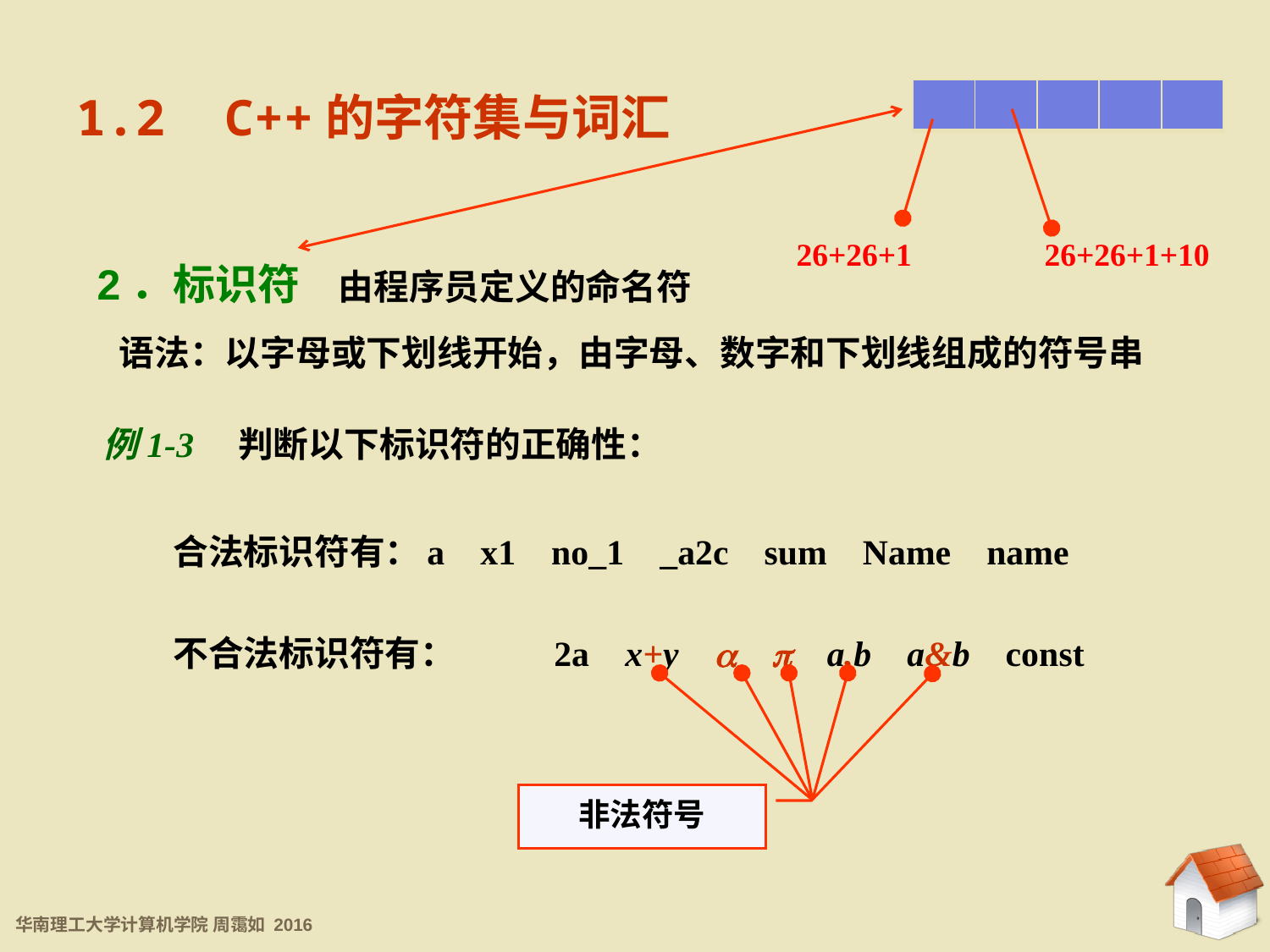

1.2  C++的字符集与词汇
|  |  |  |  |  |
| --- | --- | --- | --- | --- |
2．标识符    由程序员定义的命名符
26+26+1
26+26+1+10
语法：以字母或下划线开始，由字母、数字和下划线组成的符号串
例1-3    判断以下标识符的正确性：
合法标识符有：	a    x1    no_1    _a2c    sum    Name    name
不合法标识符有：	2a    x+y    α    π    a,b    a&b    const

非法符号